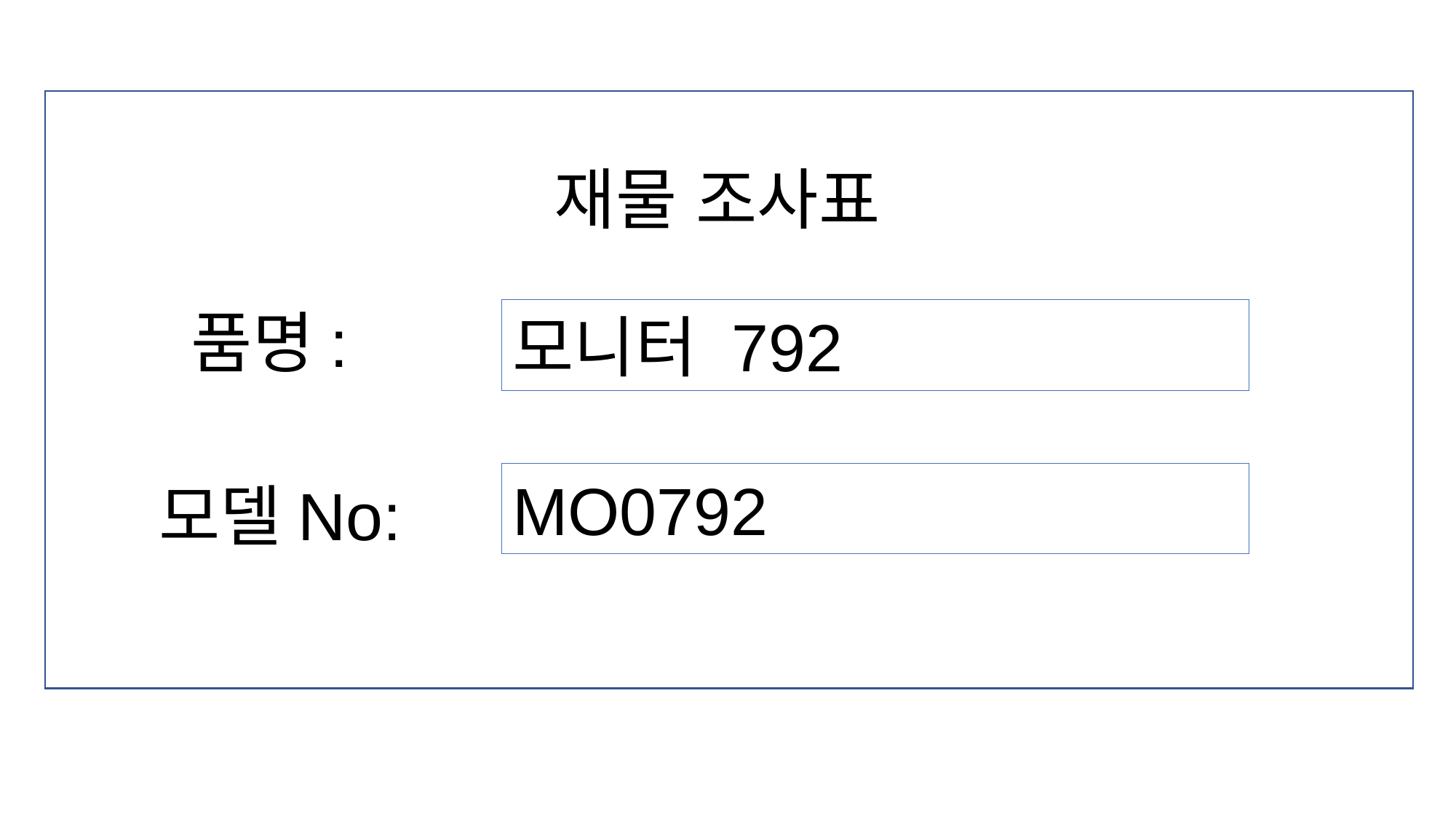

재물 조사표
품명:
모니터 792
MO0792
모델No: